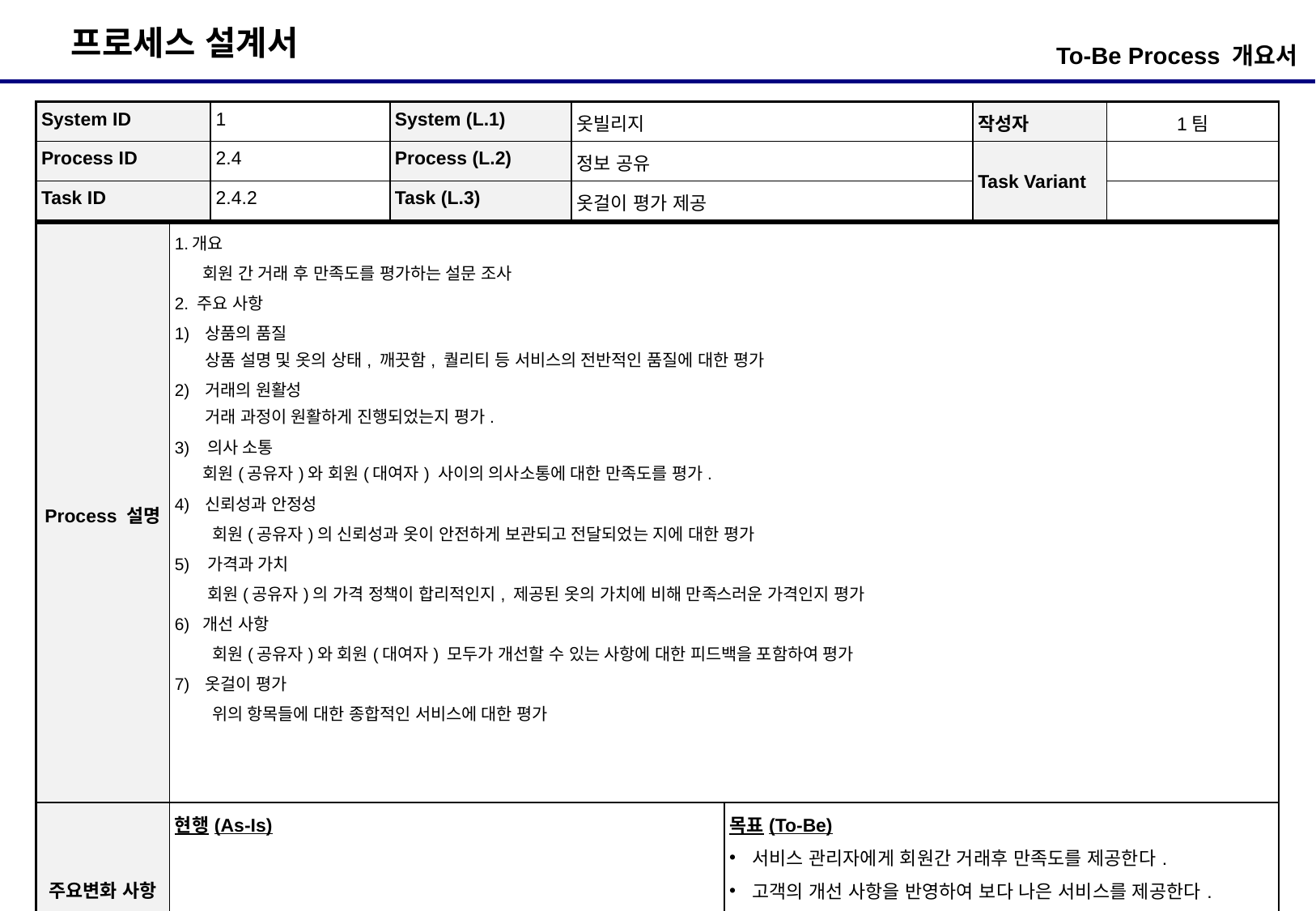

To-Be Process 개요서
| System ID | 1 | System (L.1) | 옷빌리지 | 작성자 | 1팀 |
| --- | --- | --- | --- | --- | --- |
| Process ID | 2.4 | Process (L.2) | 정보 공유 | Task Variant |  |
| Task ID | 2.4.2 | Task (L.3) | 옷걸이 평가 제공 |  |  |
| Process 설명 | 1.개요 회원 간 거래 후 만족도를 평가하는 설문 조사 2. 주요 사항 상품의 품질 상품 설명 및 옷의 상태, 깨끗함, 퀄리티 등 서비스의 전반적인 품질에 대한 평가 거래의 원활성 거래 과정이 원활하게 진행되었는지 평가. 3) 의사 소통 회원(공유자)와 회원(대여자) 사이의 의사소통에 대한 만족도를 평가. 신뢰성과 안정성 회원(공유자)의 신뢰성과 옷이 안전하게 보관되고 전달되었는 지에 대한 평가 5) 가격과 가치 회원(공유자)의 가격 정책이 합리적인지, 제공된 옷의 가치에 비해 만족스러운 가격인지 평가 6) 개선 사항 회원(공유자)와 회원(대여자) 모두가 개선할 수 있는 사항에 대한 피드백을 포함하여 평가 옷걸이 평가 위의 항목들에 대한 종합적인 서비스에 대한 평가 |  |
| --- | --- | --- |
| 주요변화 사항 | 현행(As-Is) | 목표(To-Be) 서비스 관리자에게 회원간 거래후 만족도를 제공한다. 고객의 개선 사항을 반영하여 보다 나은 서비스를 제공한다. |